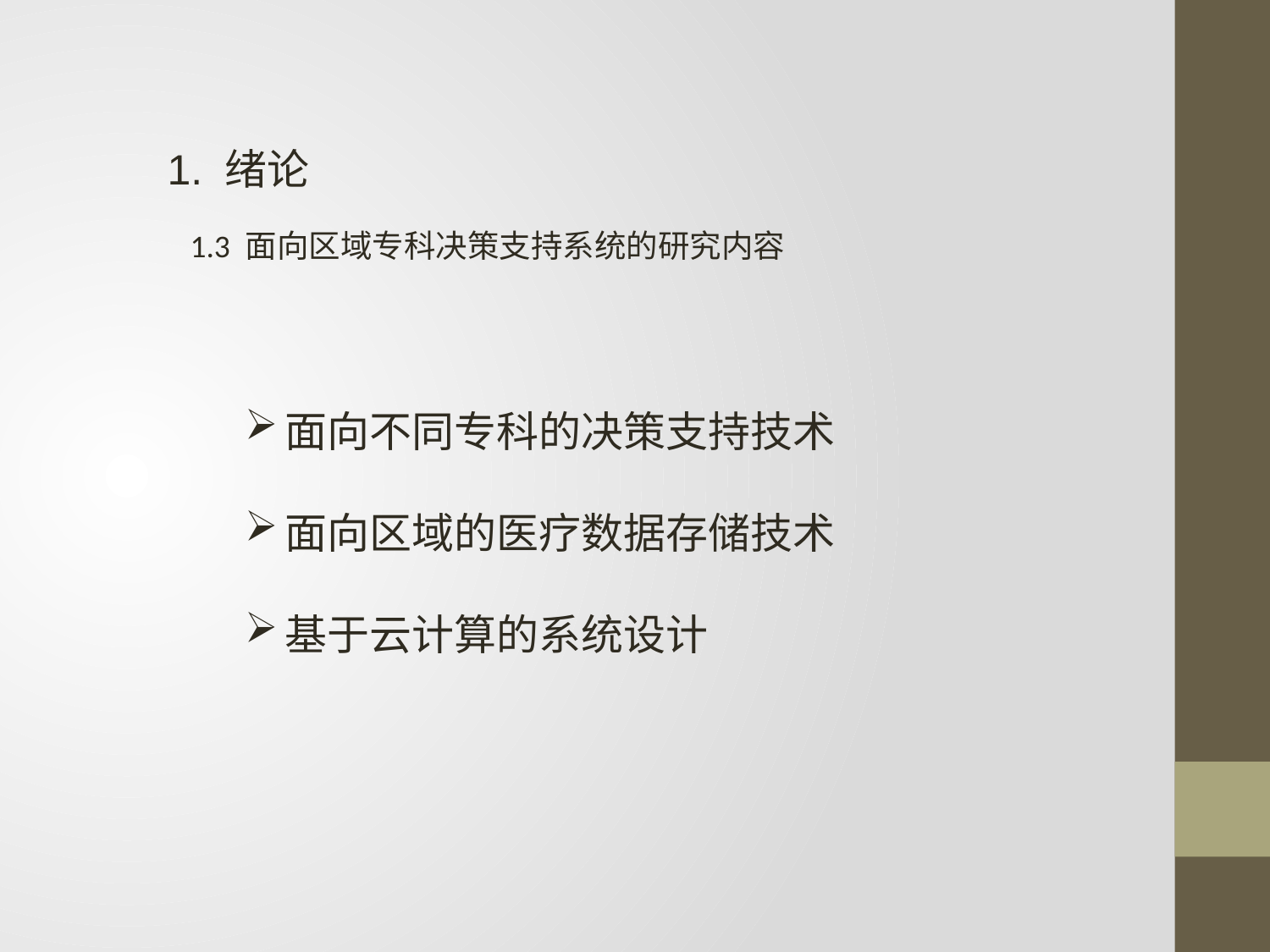

1. 绪论
1.3 面向区域专科决策支持系统的研究内容

面向不同专科的决策支持技术
面向区域的医疗数据存储技术
基于云计算的系统设计